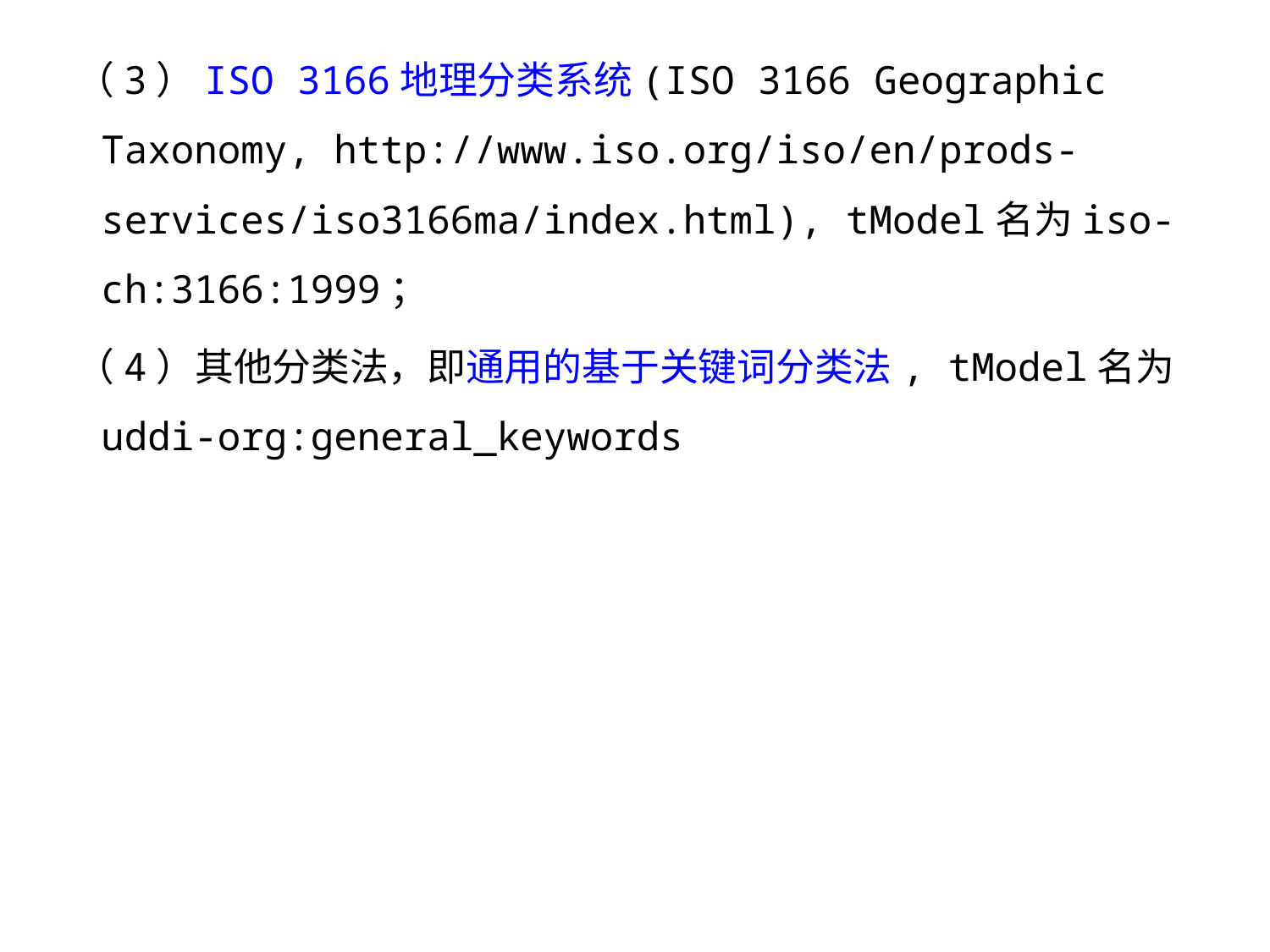

（3）ISO 3166地理分类系统(ISO 3166 Geographic Taxonomy, http://www.iso.org/iso/en/prods-services/iso3166ma/index.html), tModel名为iso-ch:3166:1999；
（4）其他分类法，即通用的基于关键词分类法, tModel名为uddi-org:general_keywords